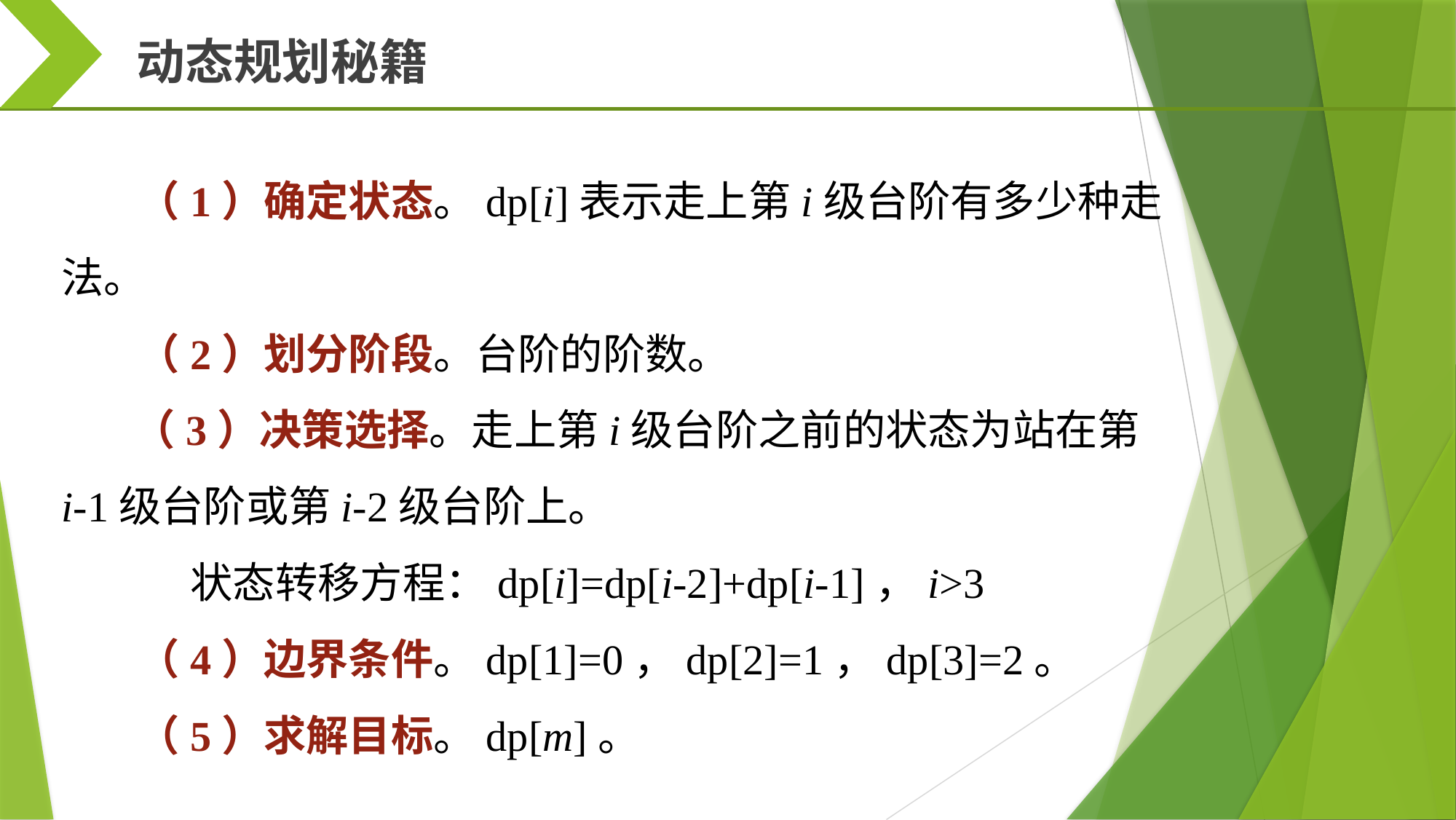

动态规划秘籍
（1）确定状态。dp[i]表示走上第i级台阶有多少种走法。
（2）划分阶段。台阶的阶数。
（3）决策选择。走上第i级台阶之前的状态为站在第i-1级台阶或第i-2级台阶上。
     状态转移方程：dp[i]=dp[i-2]+dp[i-1]，i>3
（4）边界条件。dp[1]=0，dp[2]=1，dp[3]=2。
（5）求解目标。dp[m]。